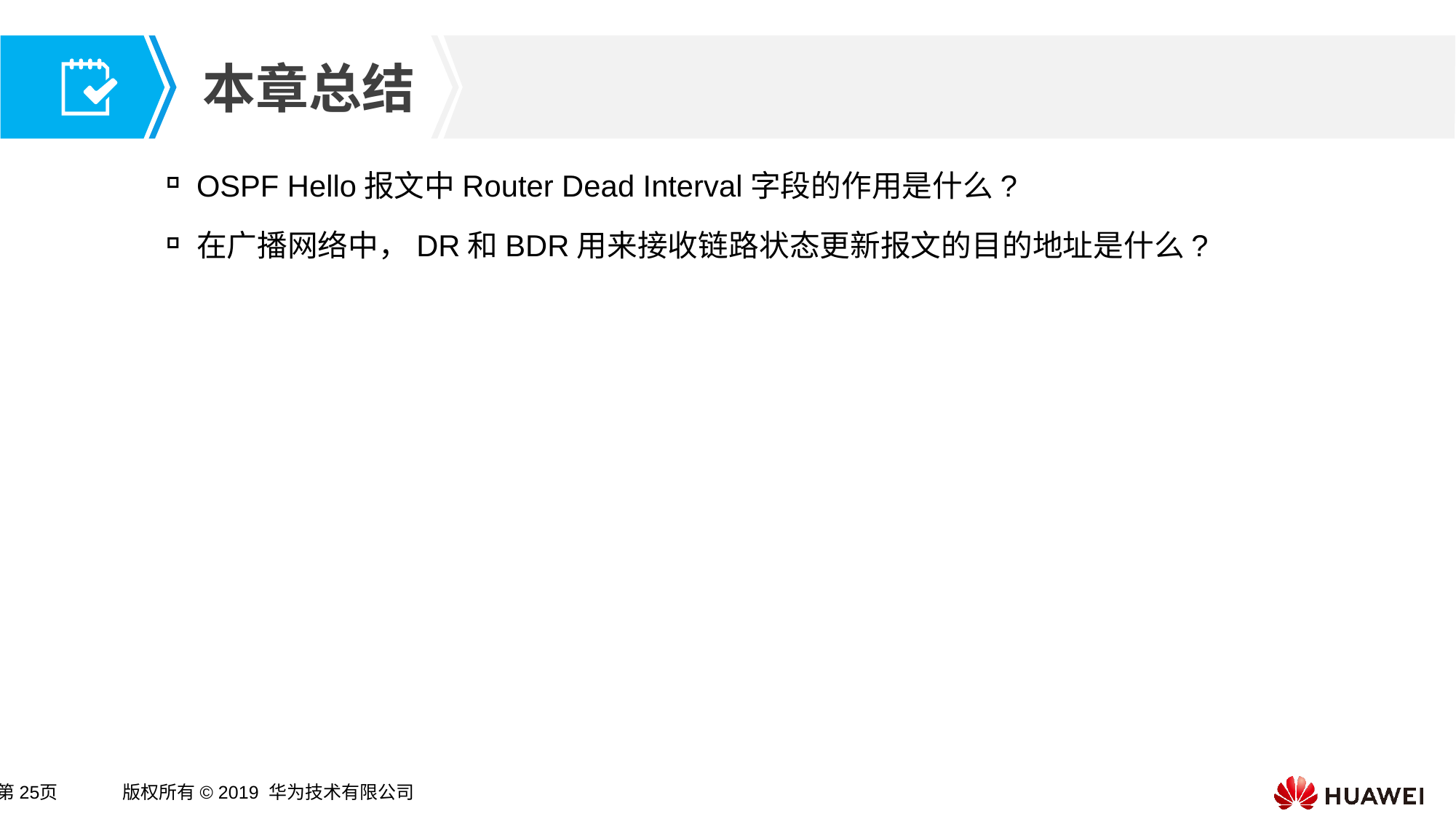

OSPF Hello报文中Router Dead Interval字段的作用是什么?
在广播网络中，DR和BDR用来接收链路状态更新报文的目的地址是什么?